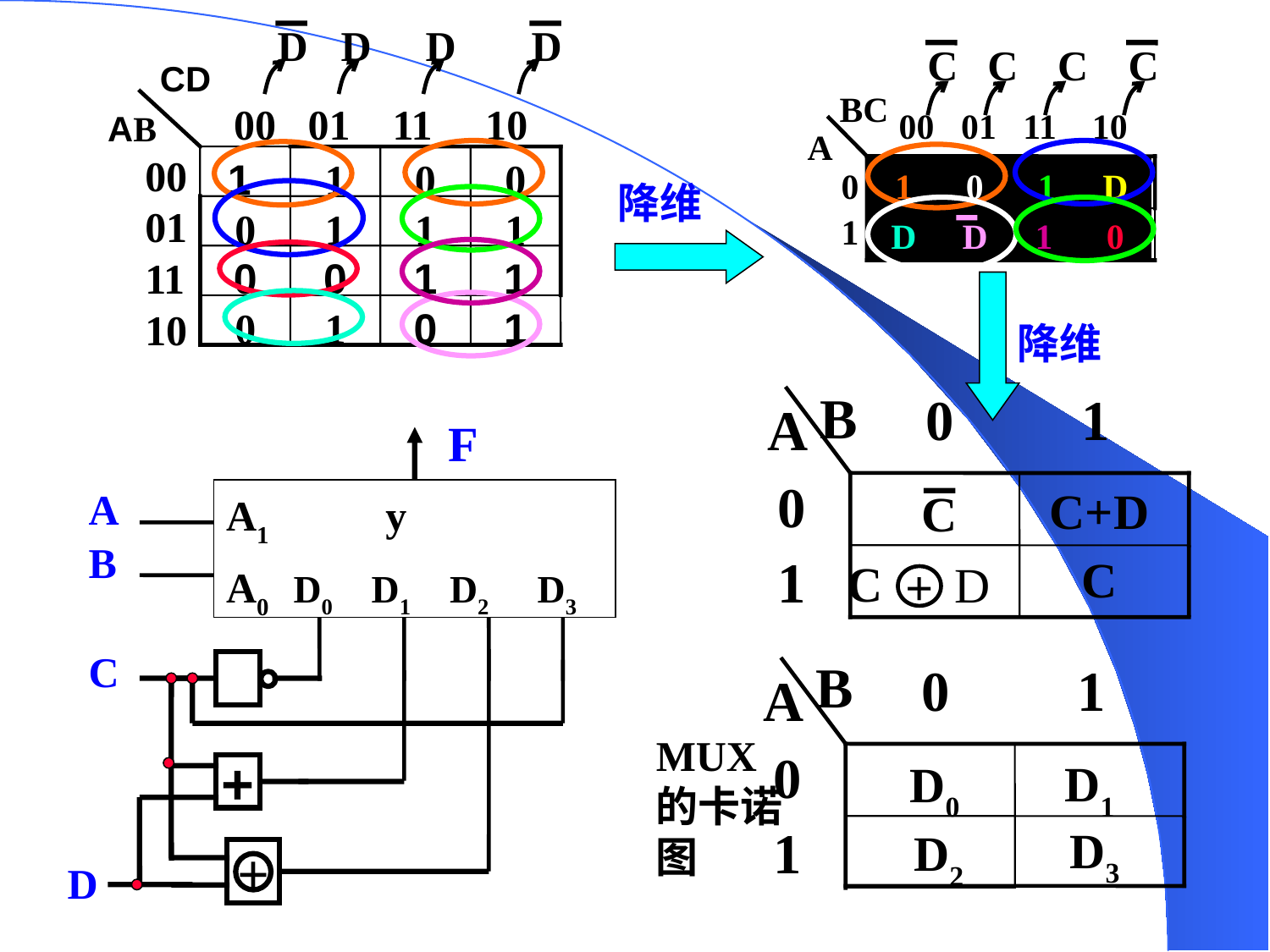

D

D
D
D

C

C
C
C

CD

  00   01    11     10
AB
1

1

0

0

00
01
11
10
0

1
1
1
0

0
1
1
0

1
0
1

BC
00   01   11    10

A

0
1

1
0
1
D
降维

D
D

1
0

降维
B
0         1
A

0
1

F

A1                   y
A0    D0    D1    D2     D3
A
B

C

+

+

D

C+D
C

C
C
D
+
B
0         1
A

0
1

MUX的卡诺图
D1

D0
D3
D2